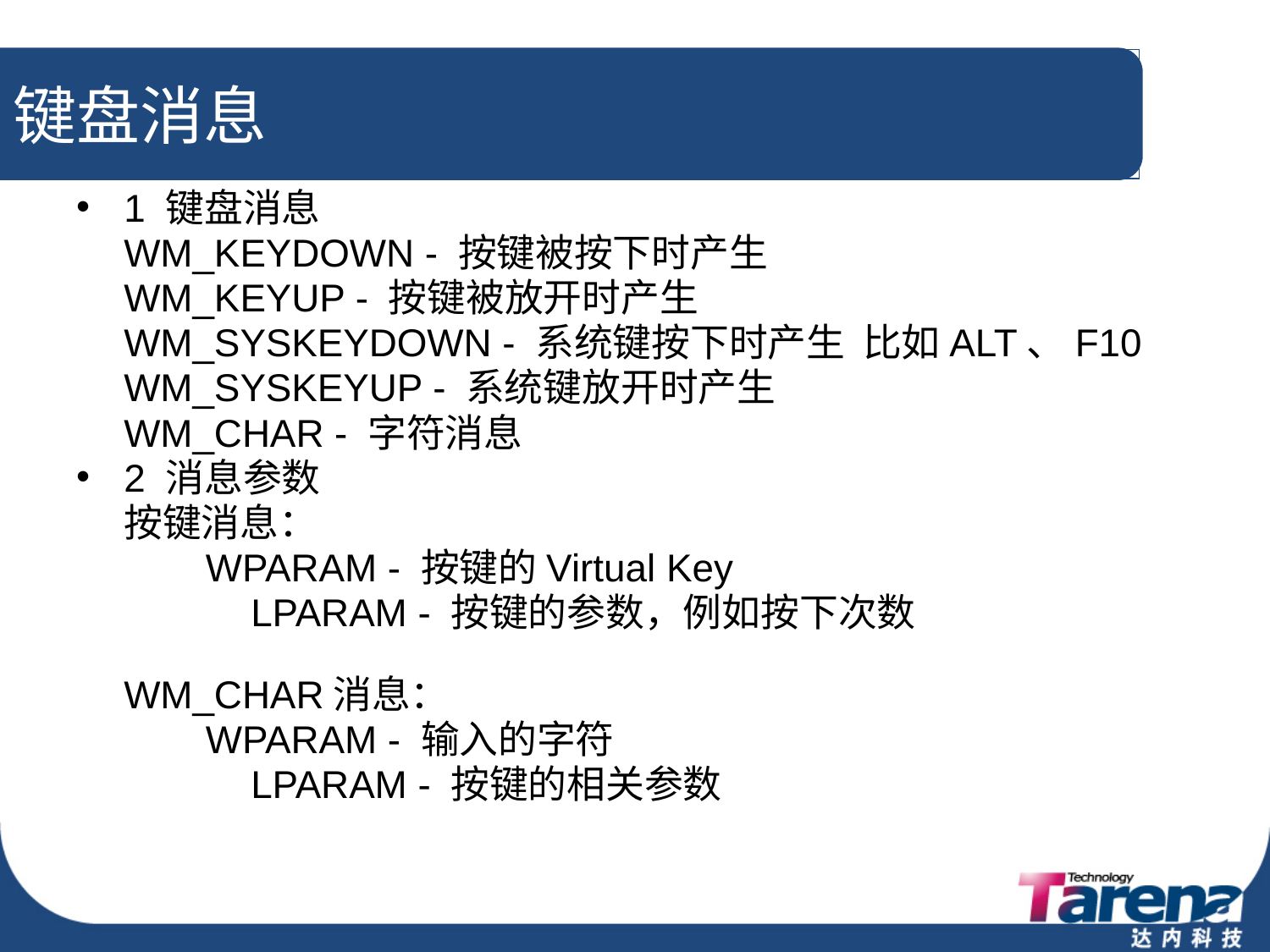

# 键盘消息
1 键盘消息
	WM_KEYDOWN - 按键被按下时产生
	WM_KEYUP - 按键被放开时产生
	WM_SYSKEYDOWN - 系统键按下时产生  比如ALT、F10
	WM_SYSKEYUP - 系统键放开时产生
	WM_CHAR - 字符消息
2 消息参数
	按键消息：
            WPARAM - 按键的Virtual Key
		LPARAM - 按键的参数，例如按下次数
	WM_CHAR消息：
            WPARAM - 输入的字符
		LPARAM - 按键的相关参数